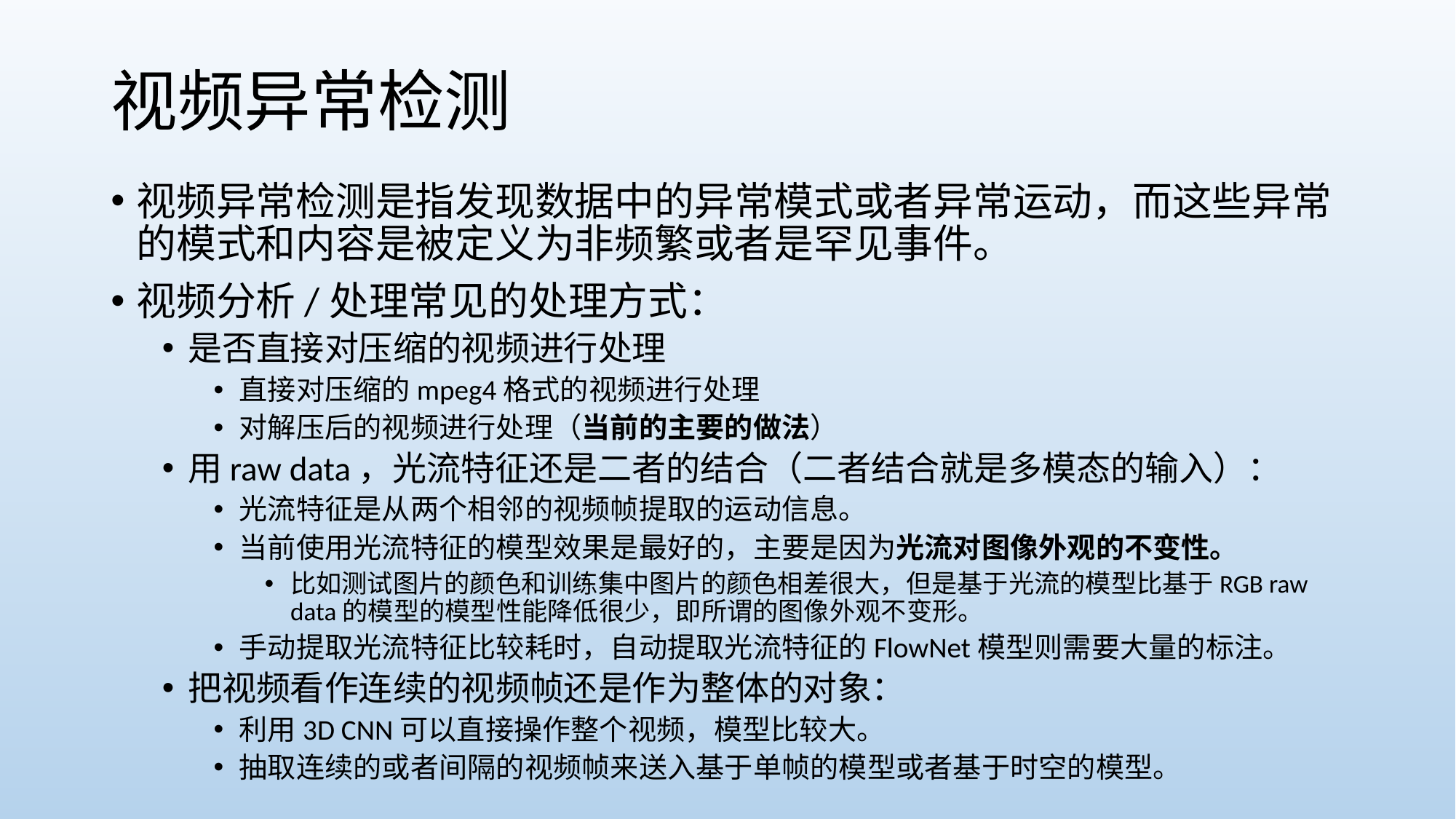

# 视频异常检测
视频异常检测是指发现数据中的异常模式或者异常运动，而这些异常的模式和内容是被定义为非频繁或者是罕见事件。
视频分析/处理常见的处理方式：
是否直接对压缩的视频进行处理
直接对压缩的mpeg4格式的视频进行处理
对解压后的视频进行处理（当前的主要的做法）
用raw data，光流特征还是二者的结合（二者结合就是多模态的输入）：
光流特征是从两个相邻的视频帧提取的运动信息。
当前使用光流特征的模型效果是最好的，主要是因为光流对图像外观的不变性。
比如测试图片的颜色和训练集中图片的颜色相差很大，但是基于光流的模型比基于RGB raw data的模型的模型性能降低很少，即所谓的图像外观不变形。
手动提取光流特征比较耗时，自动提取光流特征的FlowNet模型则需要大量的标注。
把视频看作连续的视频帧还是作为整体的对象：
利用3D CNN可以直接操作整个视频，模型比较大。
抽取连续的或者间隔的视频帧来送入基于单帧的模型或者基于时空的模型。